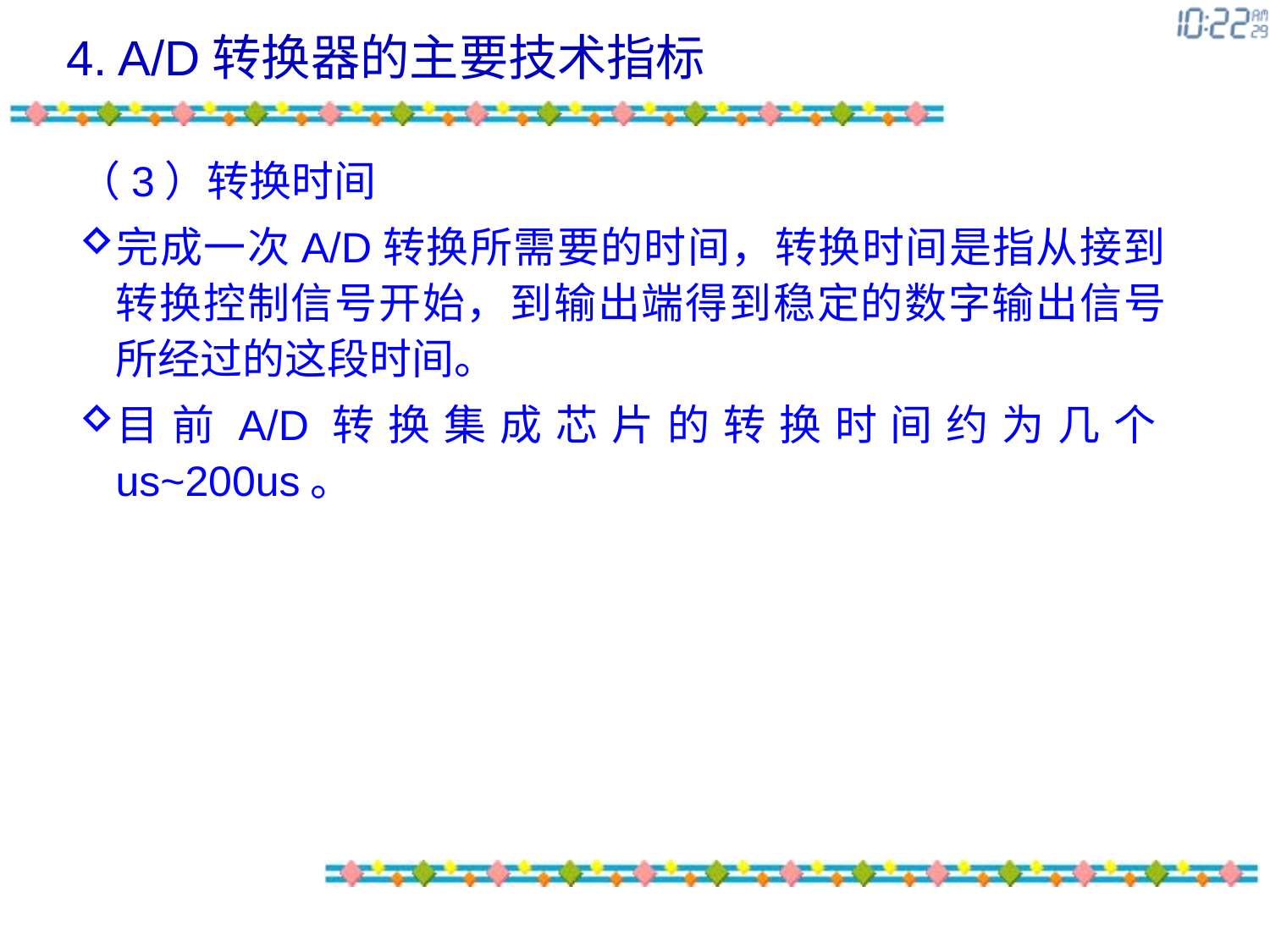

4. A/D转换器的主要技术指标
（3）转换时间
完成一次A/D转换所需要的时间，转换时间是指从接到转换控制信号开始，到输出端得到稳定的数字输出信号所经过的这段时间。
目前A/D转换集成芯片的转换时间约为几个us~200us。